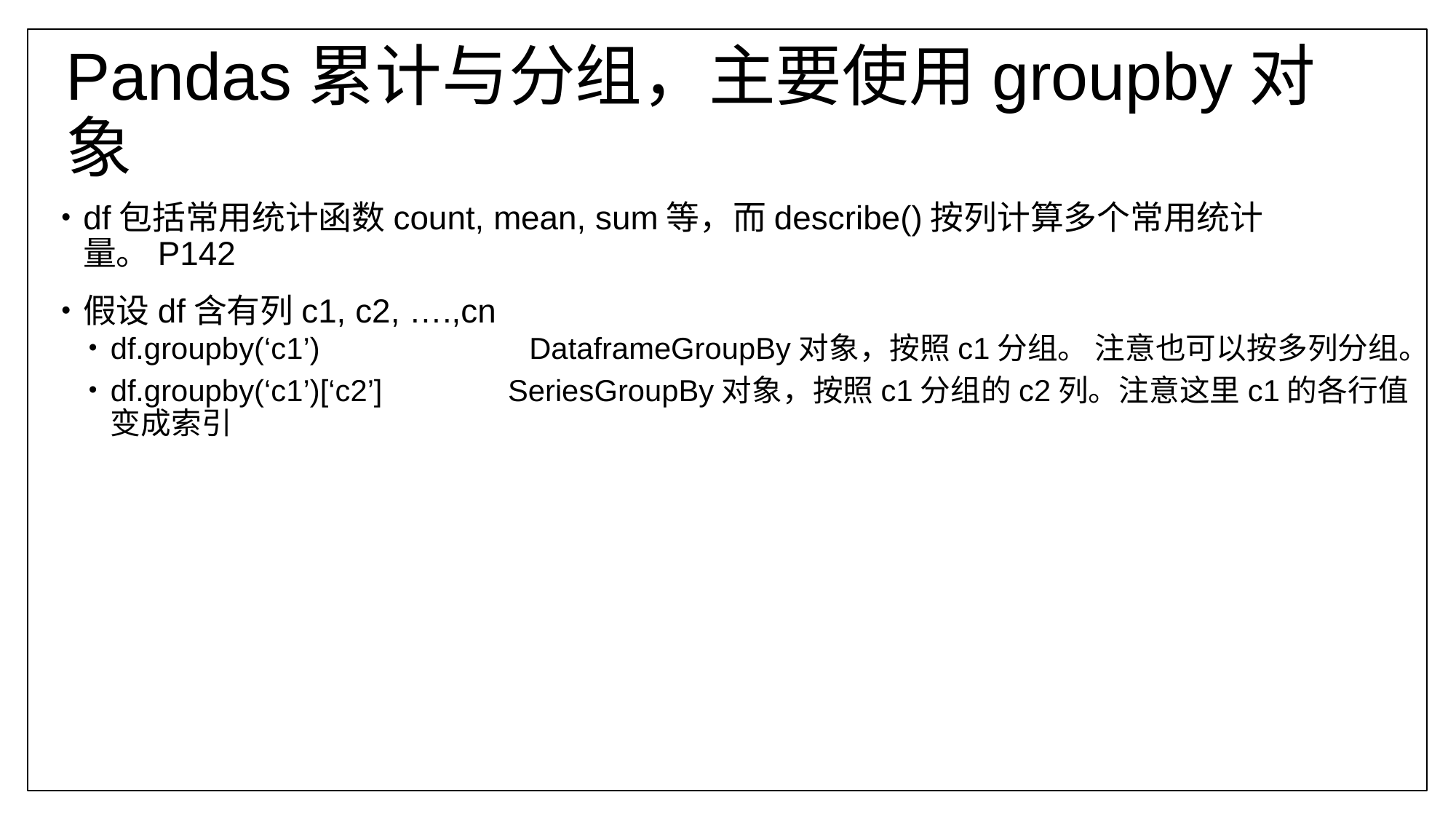

# Pandas累计与分组，主要使用groupby对象
df包括常用统计函数count, mean, sum等，而describe()按列计算多个常用统计量。P142
假设df含有列c1, c2, ….,cn
df.groupby(‘c1’)                         DataframeGroupBy对象，按照c1分组。 注意也可以按多列分组。
df.groupby(‘c1’)[‘c2’]               SeriesGroupBy对象，按照c1分组的c2列。注意这里c1的各行值变成索引